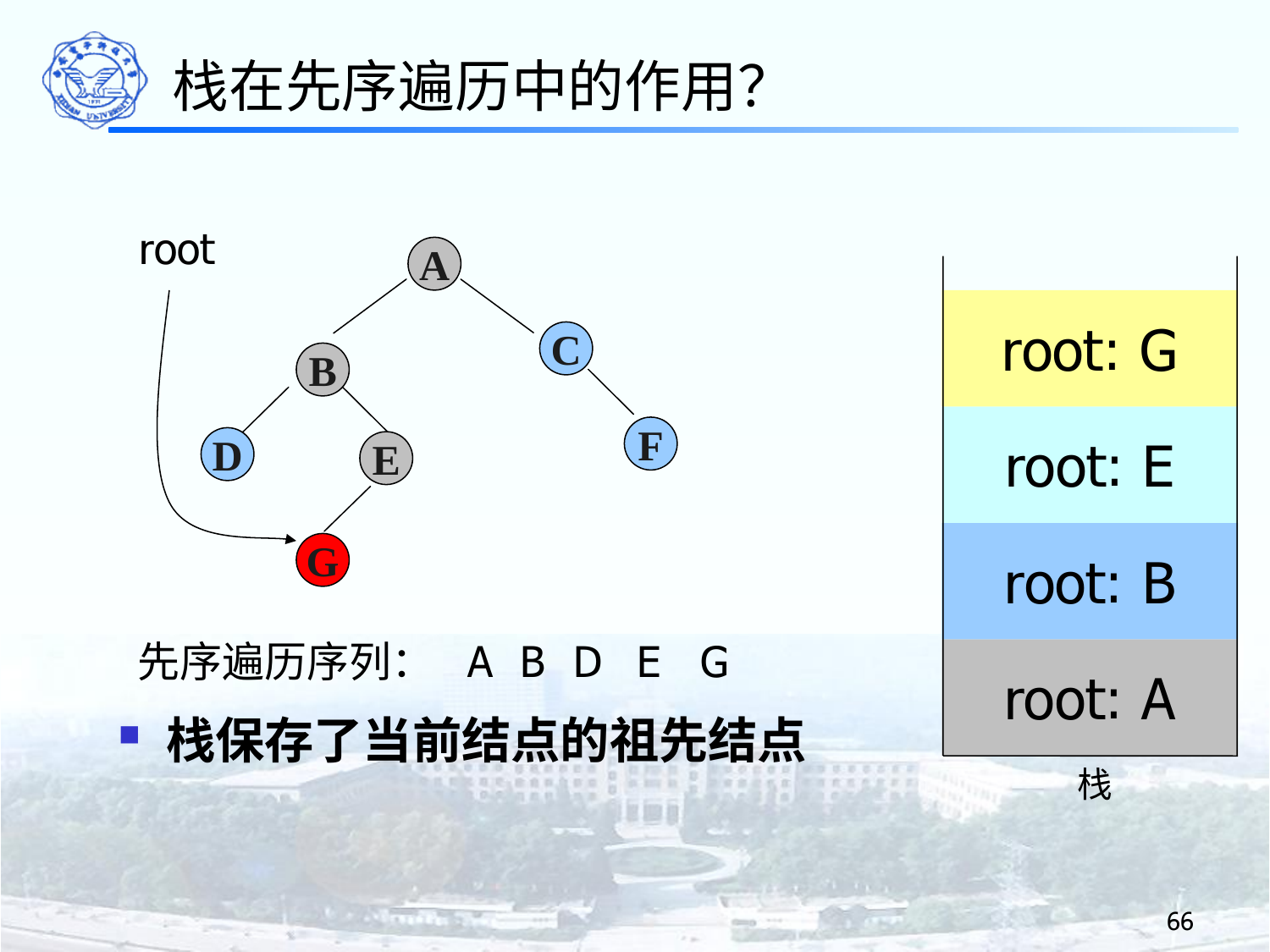

栈在先序遍历中的作用？
root
A

栈

root: G
C
B

root: E
F
D
E

root: B
G
先序遍历序列：
A
B
D
E
G
root: A
栈保存了当前结点的祖先结点
66